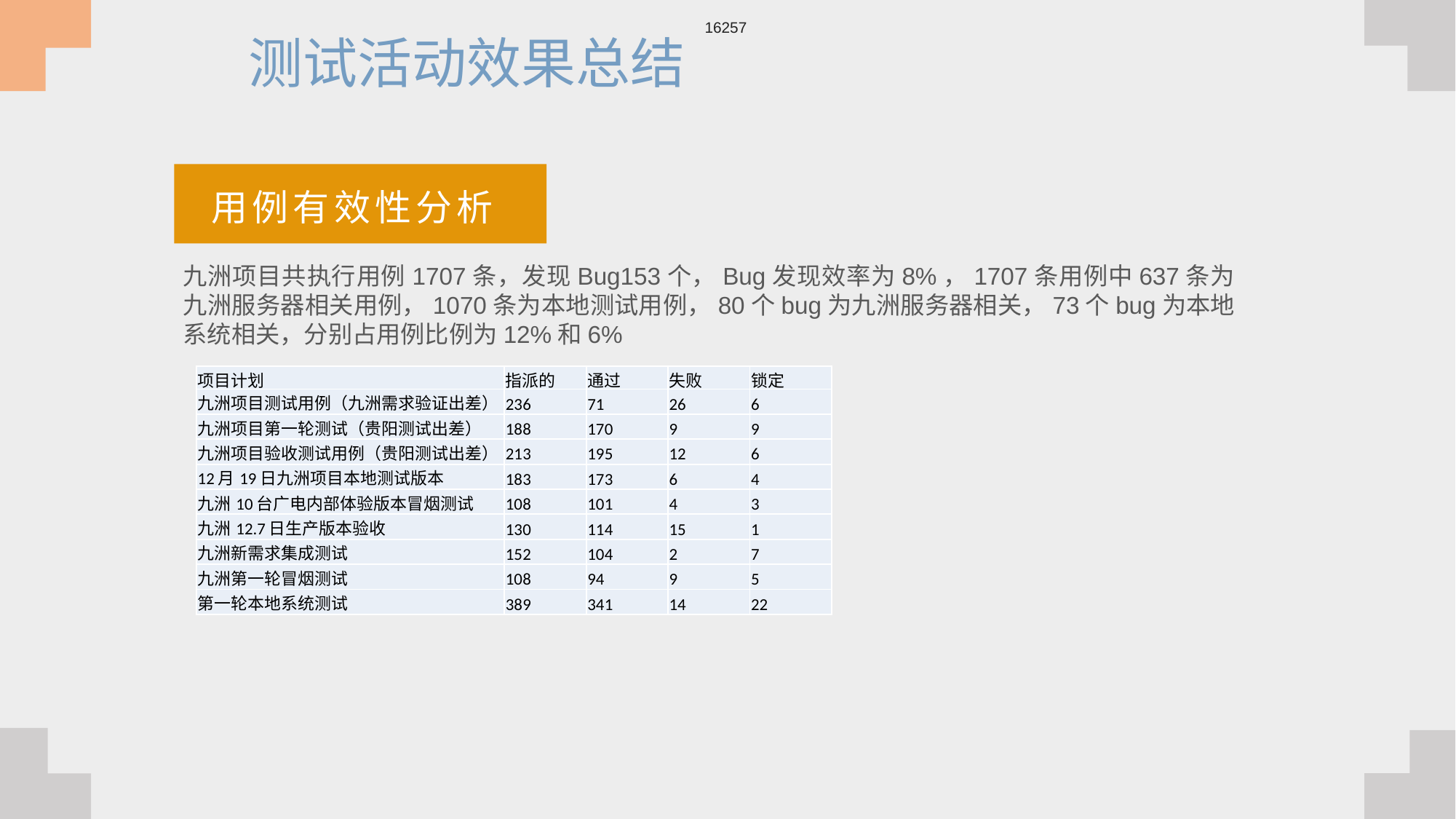

16257
测试活动效果总结

用例有效性分析
九洲项目共执行用例1707条，发现Bug153个，Bug发现效率为8%，1707条用例中637条为九洲服务器相关用例，1070条为本地测试用例，80个bug为九洲服务器相关，73个bug为本地系统相关，分别占用例比例为12%和6%
| 项目计划 | 指派的 | 通过 | 失败 | 锁定 |
| --- | --- | --- | --- | --- |
| 九洲项目测试用例（九洲需求验证出差） | 236 | 71 | 26 | 6 |
| 九洲项目第一轮测试（贵阳测试出差） | 188 | 170 | 9 | 9 |
| 九洲项目验收测试用例（贵阳测试出差） | 213 | 195 | 12 | 6 |
| 12月19日九洲项目本地测试版本 | 183 | 173 | 6 | 4 |
| 九洲10台广电内部体验版本冒烟测试 | 108 | 101 | 4 | 3 |
| 九洲12.7日生产版本验收 | 130 | 114 | 15 | 1 |
| 九洲新需求集成测试 | 152 | 104 | 2 | 7 |
| 九洲第一轮冒烟测试 | 108 | 94 | 9 | 5 |
| 第一轮本地系统测试 | 389 | 341 | 14 | 22 |